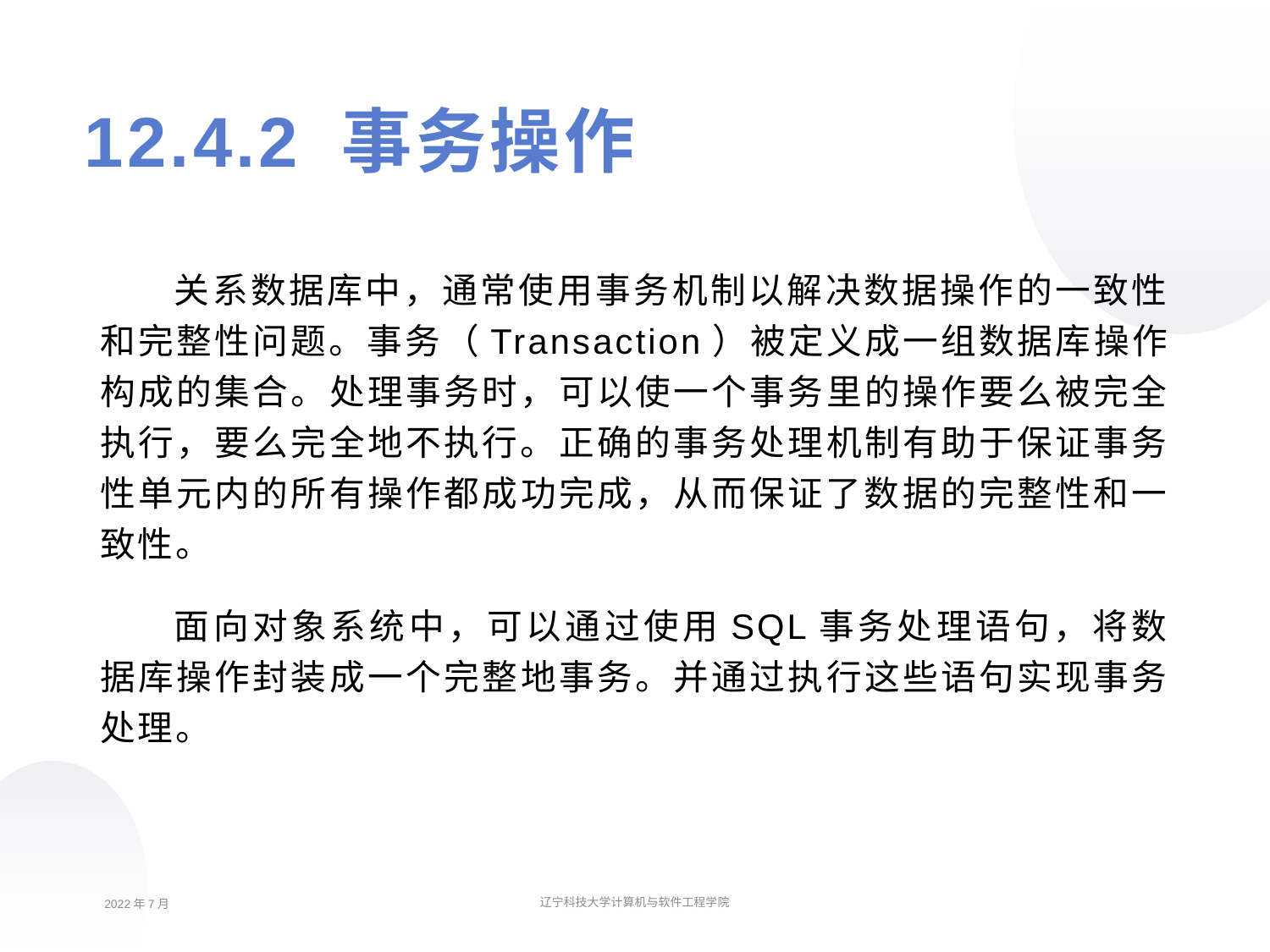

12.4.2 事务操作
关系数据库中，通常使用事务机制以解决数据操作的一致性和完整性问题。事务（Transaction）被定义成一组数据库操作构成的集合。处理事务时，可以使一个事务里的操作要么被完全执行，要么完全地不执行。正确的事务处理机制有助于保证事务性单元内的所有操作都成功完成，从而保证了数据的完整性和一致性。
面向对象系统中，可以通过使用SQL事务处理语句，将数据库操作封装成一个完整地事务。并通过执行这些语句实现事务处理。

2022年7月
辽宁科技大学计算机与软件工程学院
68